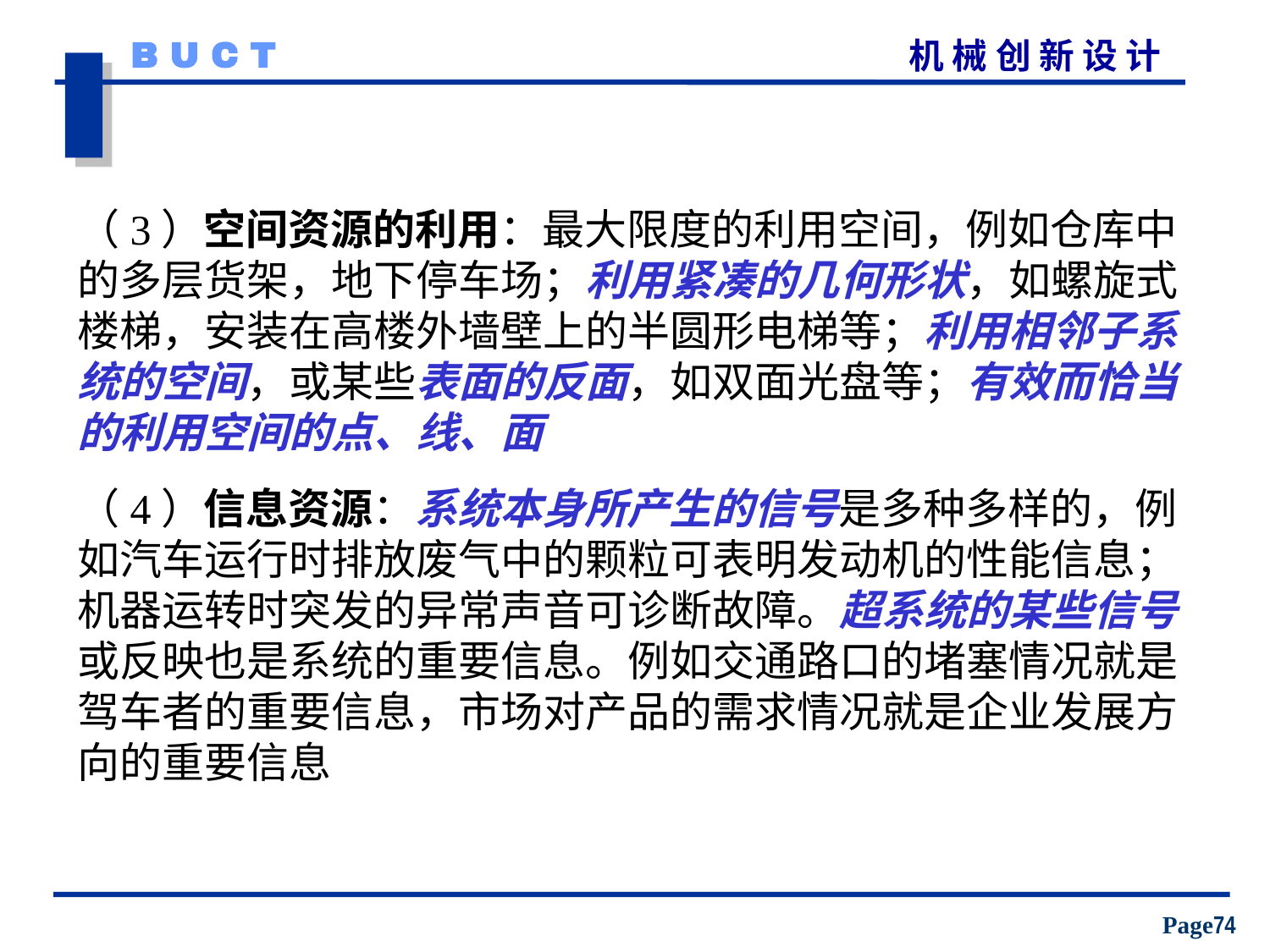

（3）空间资源的利用：最大限度的利用空间，例如仓库中的多层货架，地下停车场；利用紧凑的几何形状，如螺旋式楼梯，安装在高楼外墙壁上的半圆形电梯等；利用相邻子系统的空间，或某些表面的反面，如双面光盘等；有效而恰当的利用空间的点、线、面
（4）信息资源：系统本身所产生的信号是多种多样的，例如汽车运行时排放废气中的颗粒可表明发动机的性能信息；机器运转时突发的异常声音可诊断故障。超系统的某些信号或反映也是系统的重要信息。例如交通路口的堵塞情况就是驾车者的重要信息，市场对产品的需求情况就是企业发展方向的重要信息
Page74